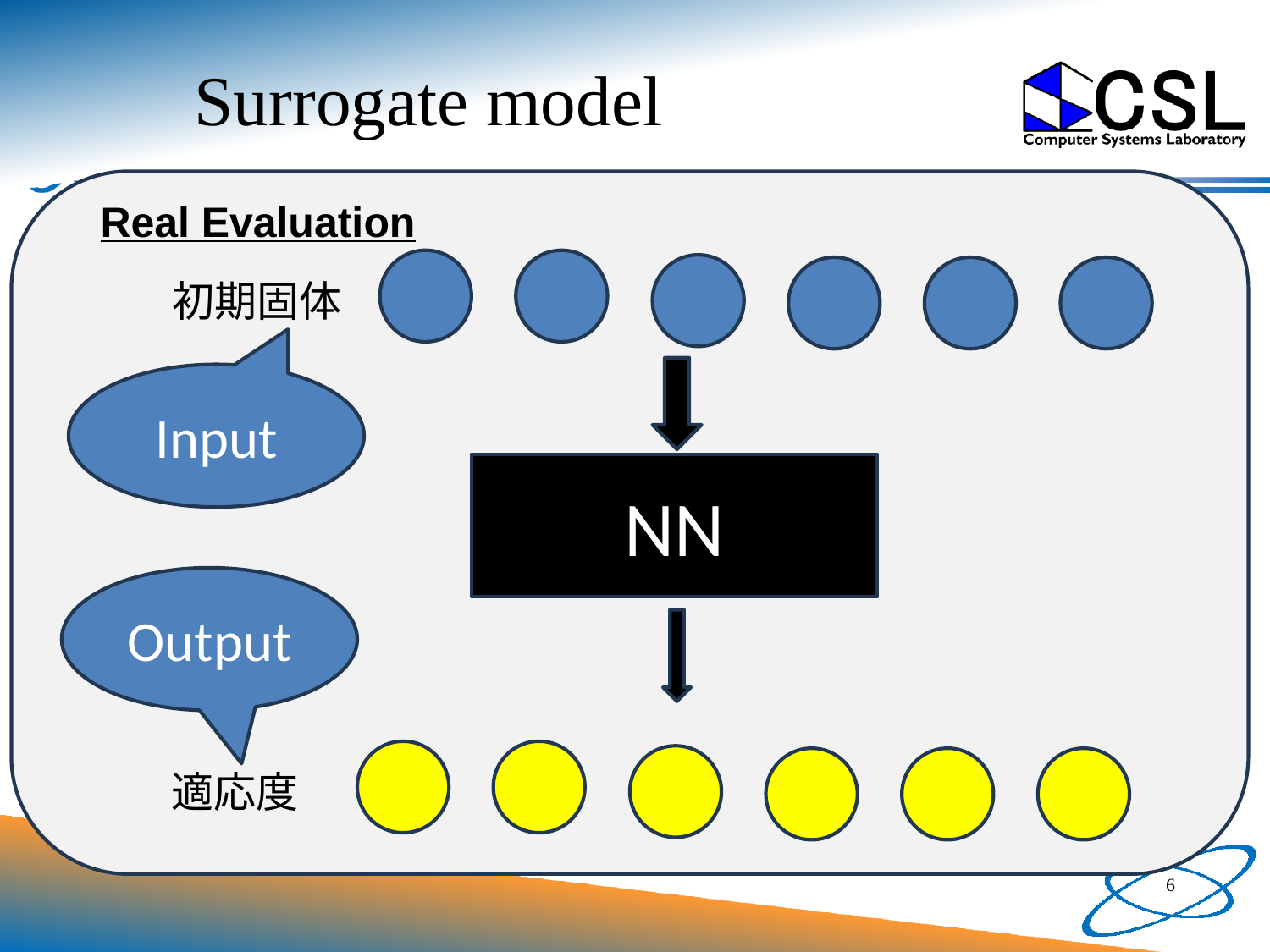

# Surrogate model

Real Evaluation

初期固体

Input
NN
Output

適応度
6